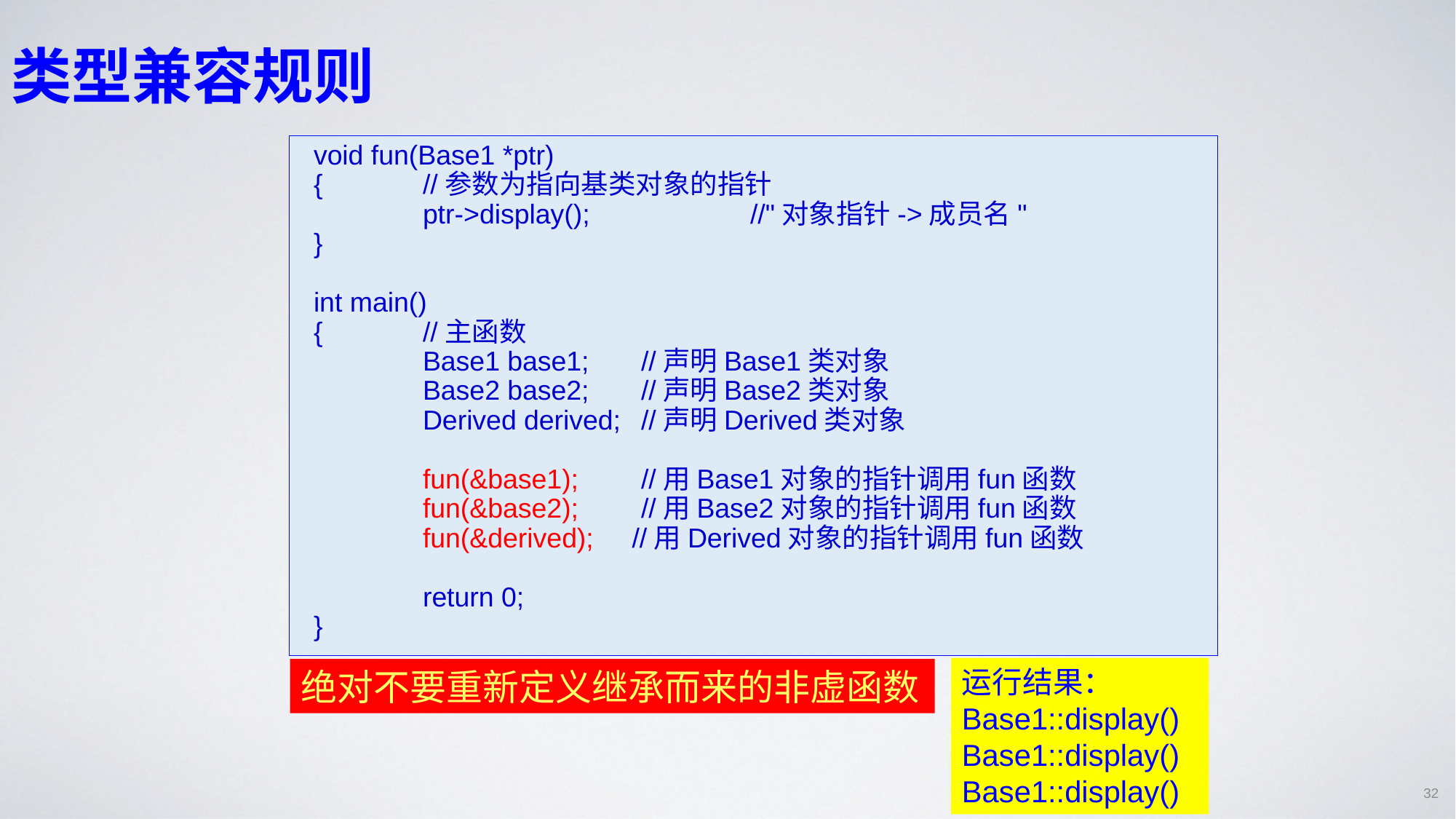

# 类型兼容规则
void fun(Base1 *ptr)
{ 	//参数为指向基类对象的指针
	ptr->display();		//"对象指针->成员名"
}

int main()
{	//主函数
	Base1 base1;	//声明Base1类对象
	Base2 base2;	//声明Base2类对象
	Derived derived;	//声明Derived类对象

	fun(&base1);	//用Base1对象的指针调用fun函数
	fun(&base2);	//用Base2对象的指针调用fun函数
	fun(&derived);     //用Derived对象的指针调用fun函数

	return 0;
}

运行结果：
Base1::display()
Base1::display()
Base1::display()
绝对不要重新定义继承而来的非虚函数
32